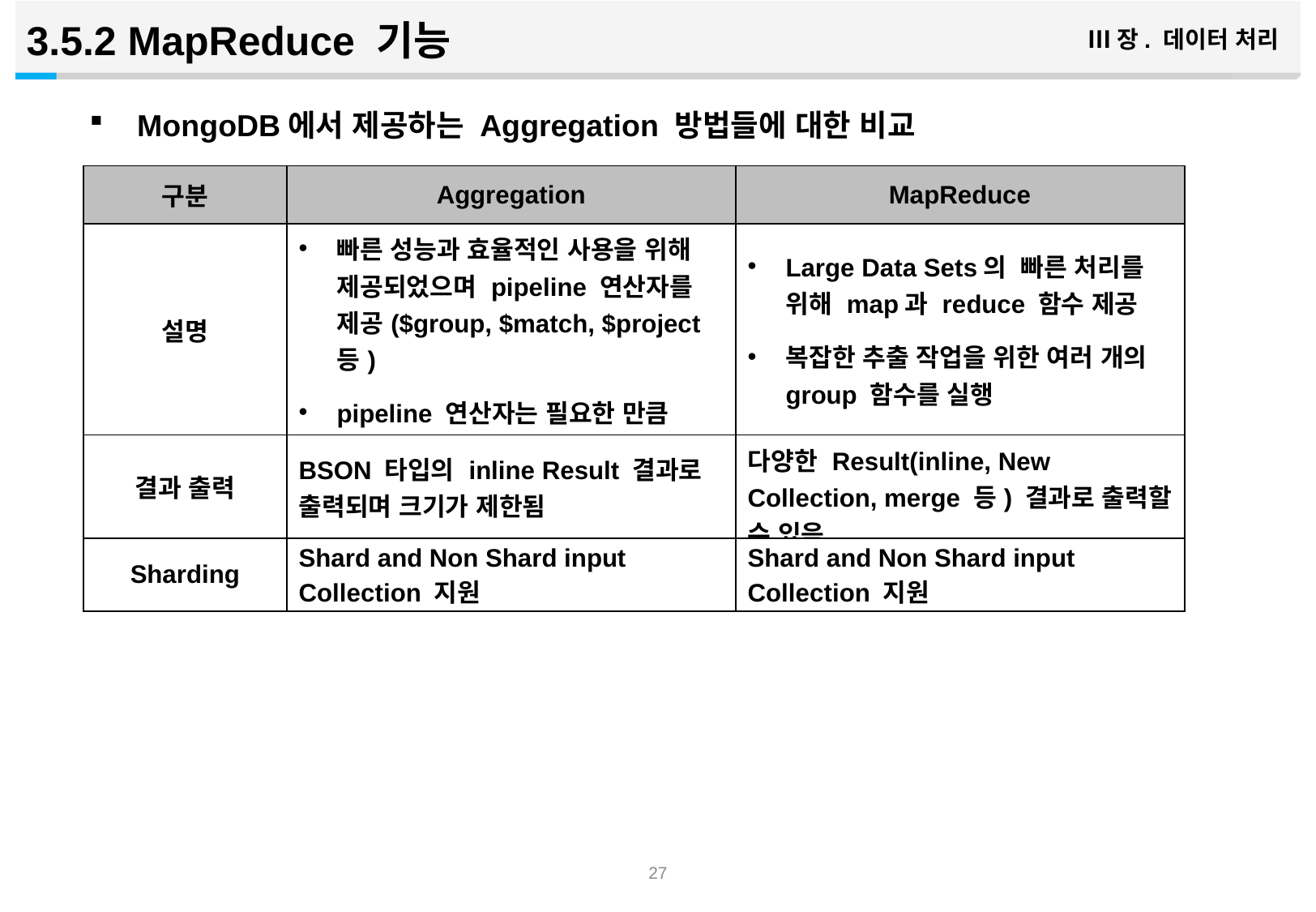

3.5.2 MapReduce 기능
Ⅲ장. 데이터 처리
MongoDB에서 제공하는 Aggregation 방법들에 대한 비교
| 구분 | Aggregation | MapReduce |
| --- | --- | --- |
| 설명 | 빠른 성능과 효율적인 사용을 위해 제공되었으며 pipeline 연산자를 제공($group, $match, $project 등) pipeline 연산자는 필요한 만큼 반복적으로 사용할 수 있음 | Large Data Sets의 빠른 처리를 위해 map과 reduce 함수 제공 복잡한 추출 작업을 위한 여러 개의 group 함수를 실행 |
| 결과 출력 | BSON 타입의 inline Result 결과로 출력되며 크기가 제한됨 | 다양한 Result(inline, New Collection, merge 등) 결과로 출력할 수 있음 |
| Sharding | Shard and Non Shard input Collection 지원 | Shard and Non Shard input Collection 지원 |
27